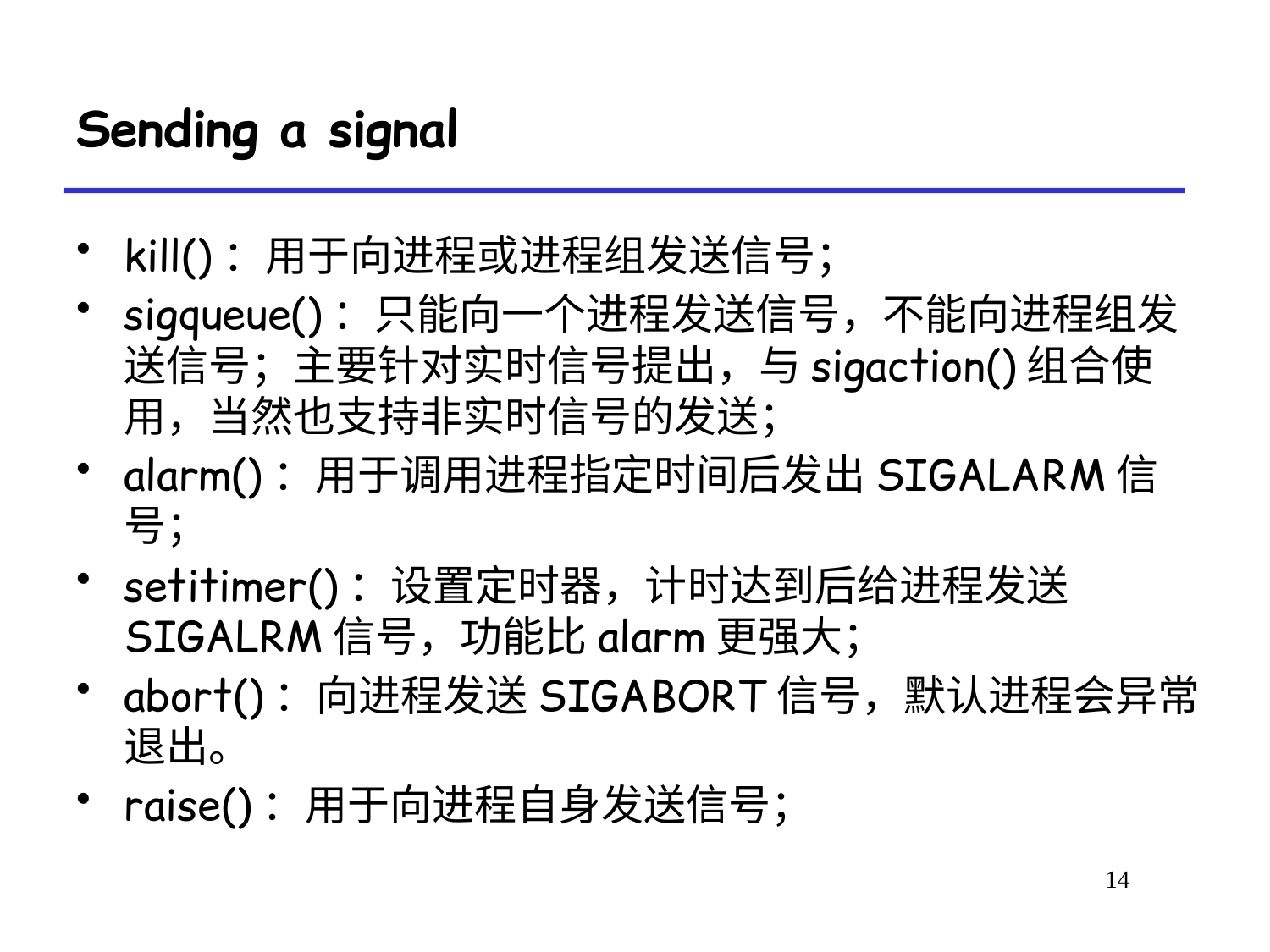

# Sending a signal
kill()：用于向进程或进程组发送信号；
sigqueue()：只能向一个进程发送信号，不能向进程组发送信号；主要针对实时信号提出，与sigaction()组合使用，当然也支持非实时信号的发送；
alarm()：用于调用进程指定时间后发出SIGALARM信号；
setitimer()：设置定时器，计时达到后给进程发送SIGALRM信号，功能比alarm更强大；
abort()：向进程发送SIGABORT信号，默认进程会异常退出。
raise()：用于向进程自身发送信号；

14